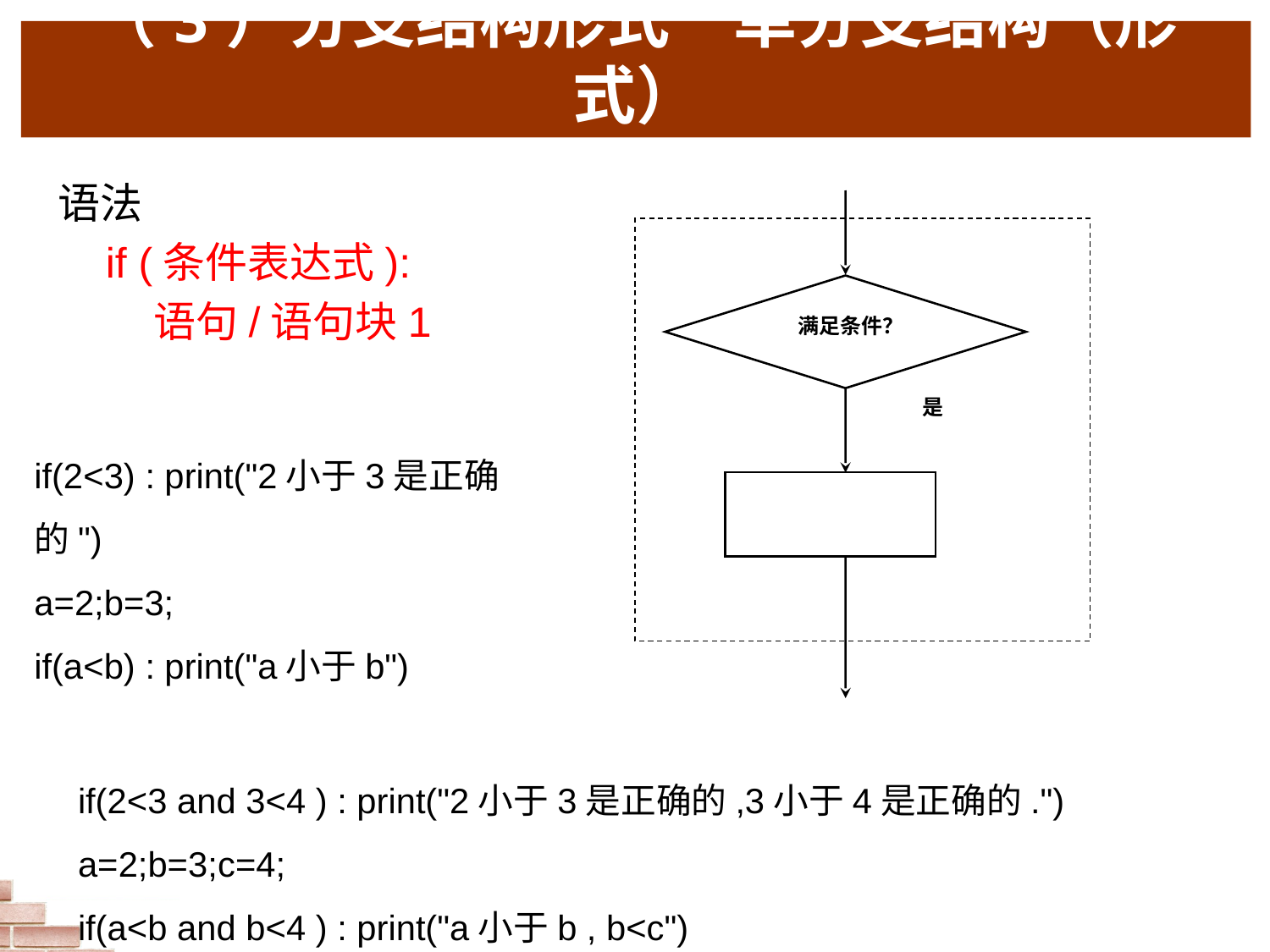

（3）分支结构形式—单分支结构（形式）
语法
if (条件表达式):
    语句/语句块1

满足条件？
是

语句

if(2<3) : print("2小于3是正确的")
a=2;b=3;
if(a<b) : print("a小于b")
if(2<3 and 3<4 ) : print("2小于3是正确的,3小于4是正确的.")
a=2;b=3;c=4;
if(a<b and b<4 ) : print("a小于b , b<c")